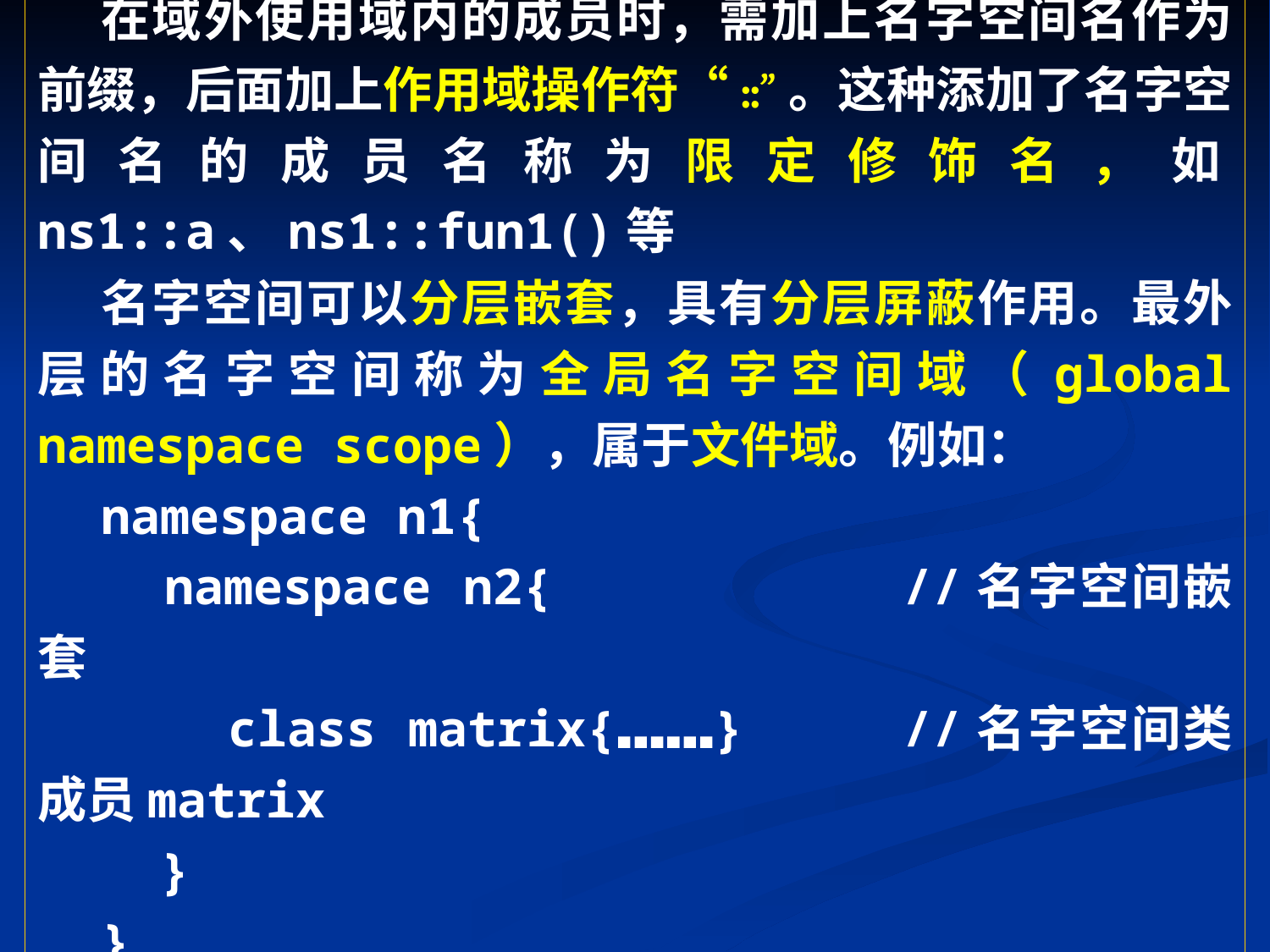

在域外使用域内的成员时，需加上名字空间名作为前缀，后面加上作用域操作符“::”。这种添加了名字空间名的成员名称为限定修饰名，如ns1::a、ns1::fun1()等
名字空间可以分层嵌套，具有分层屏蔽作用。最外层的名字空间称为全局名字空间域（global namespace scope），属于文件域。例如：
namespace n1{
  namespace n2{           //名字空间嵌套
    class matrix{……}     //名字空间类成员matrix
  }
}